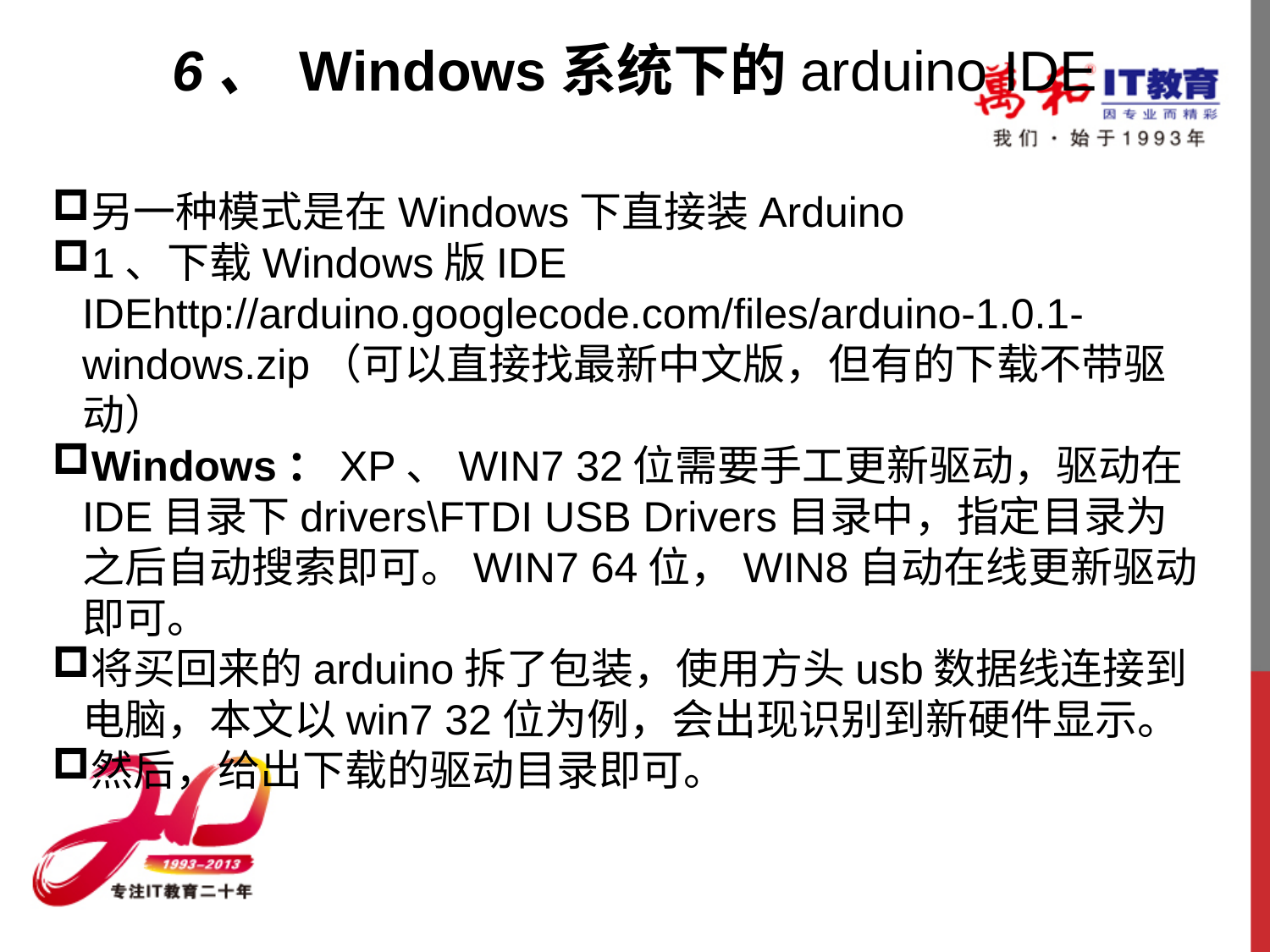

# 6、 Windows系统下的arduino IDE
另一种模式是在Windows下直接装Arduino
1、下载Windows版IDE IDEhttp://arduino.googlecode.com/files/arduino-1.0.1-windows.zip（可以直接找最新中文版，但有的下载不带驱动）
Windows：XP、WIN7 32位需要手工更新驱动，驱动在IDE目录下drivers\FTDI USB Drivers目录中，指定目录为之后自动搜索即可。WIN7 64位，WIN8自动在线更新驱动即可。
将买回来的arduino拆了包装，使用方头usb数据线连接到电脑，本文以win7 32位为例，会出现识别到新硬件显示。
然后，给出下载的驱动目录即可。